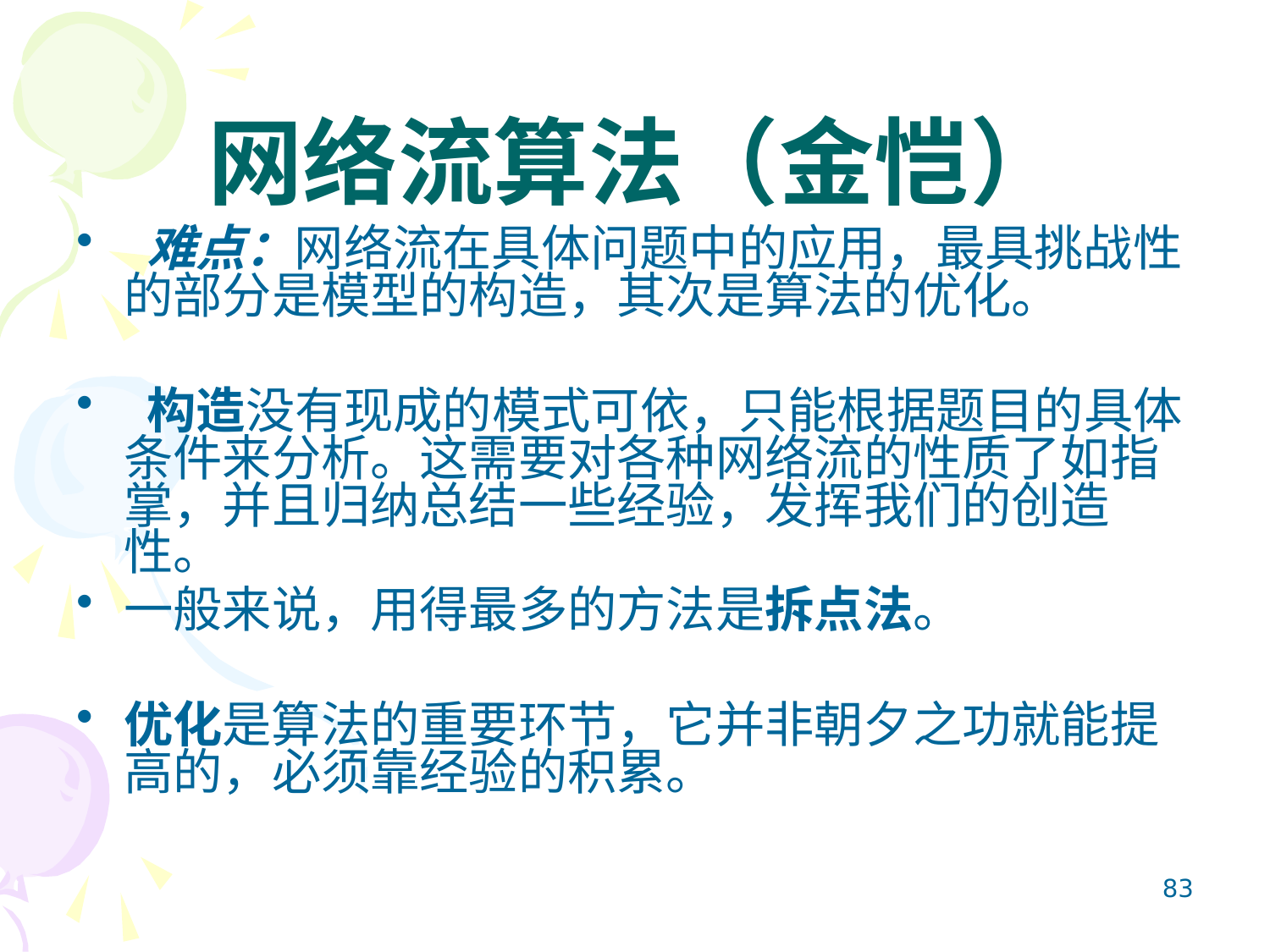

# 网络流算法（金恺）
 难点：网络流在具体问题中的应用，最具挑战性的部分是模型的构造，其次是算法的优化。

 构造没有现成的模式可依，只能根据题目的具体条件来分析。这需要对各种网络流的性质了如指掌，并且归纳总结一些经验，发挥我们的创造性。
一般来说，用得最多的方法是拆点法。

优化是算法的重要环节，它并非朝夕之功就能提高的，必须靠经验的积累。

83